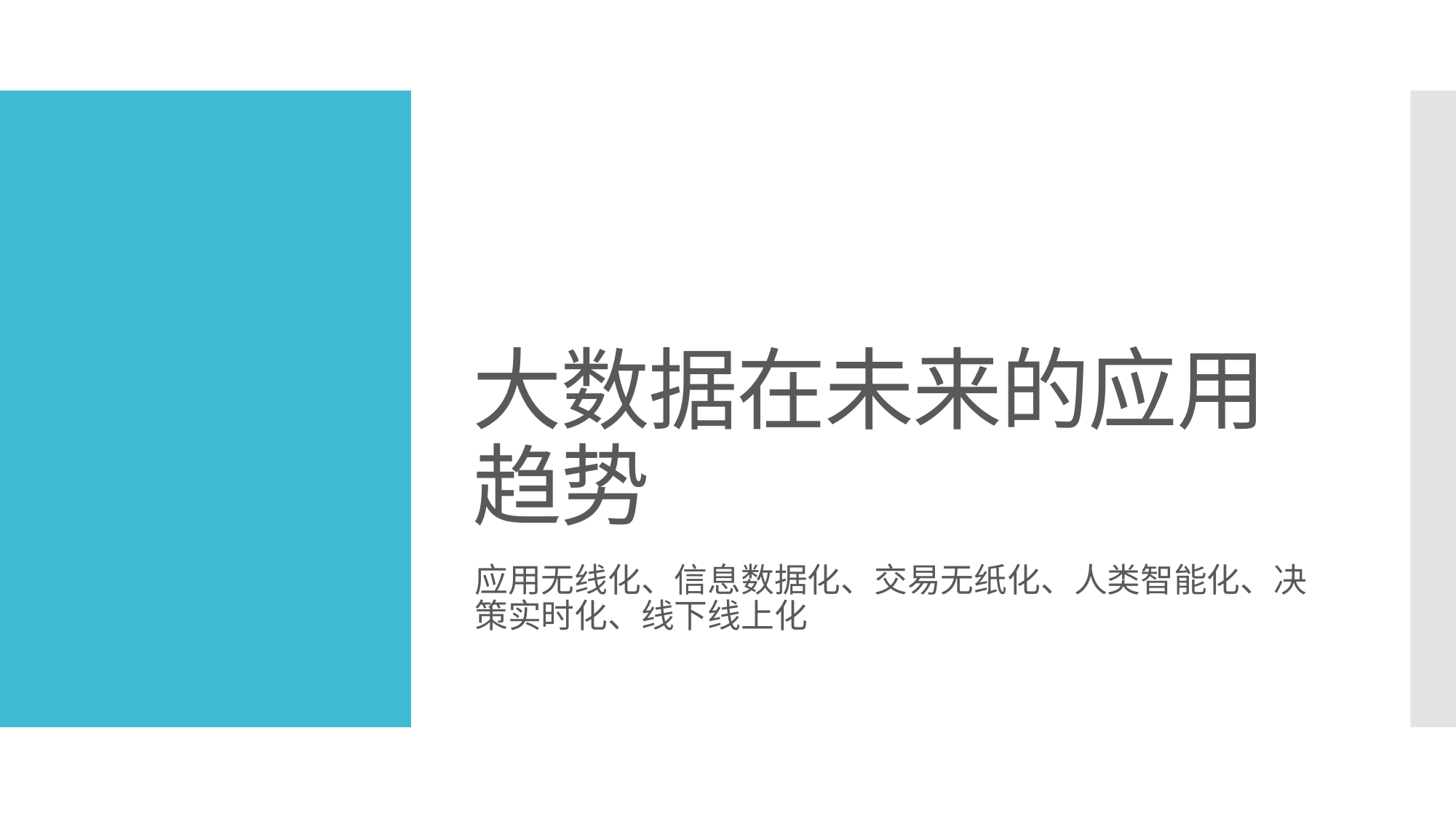

# 大数据在未来的应用趋势
应用无线化、信息数据化、交易无纸化、人类智能化、决策实时化、线下线上化